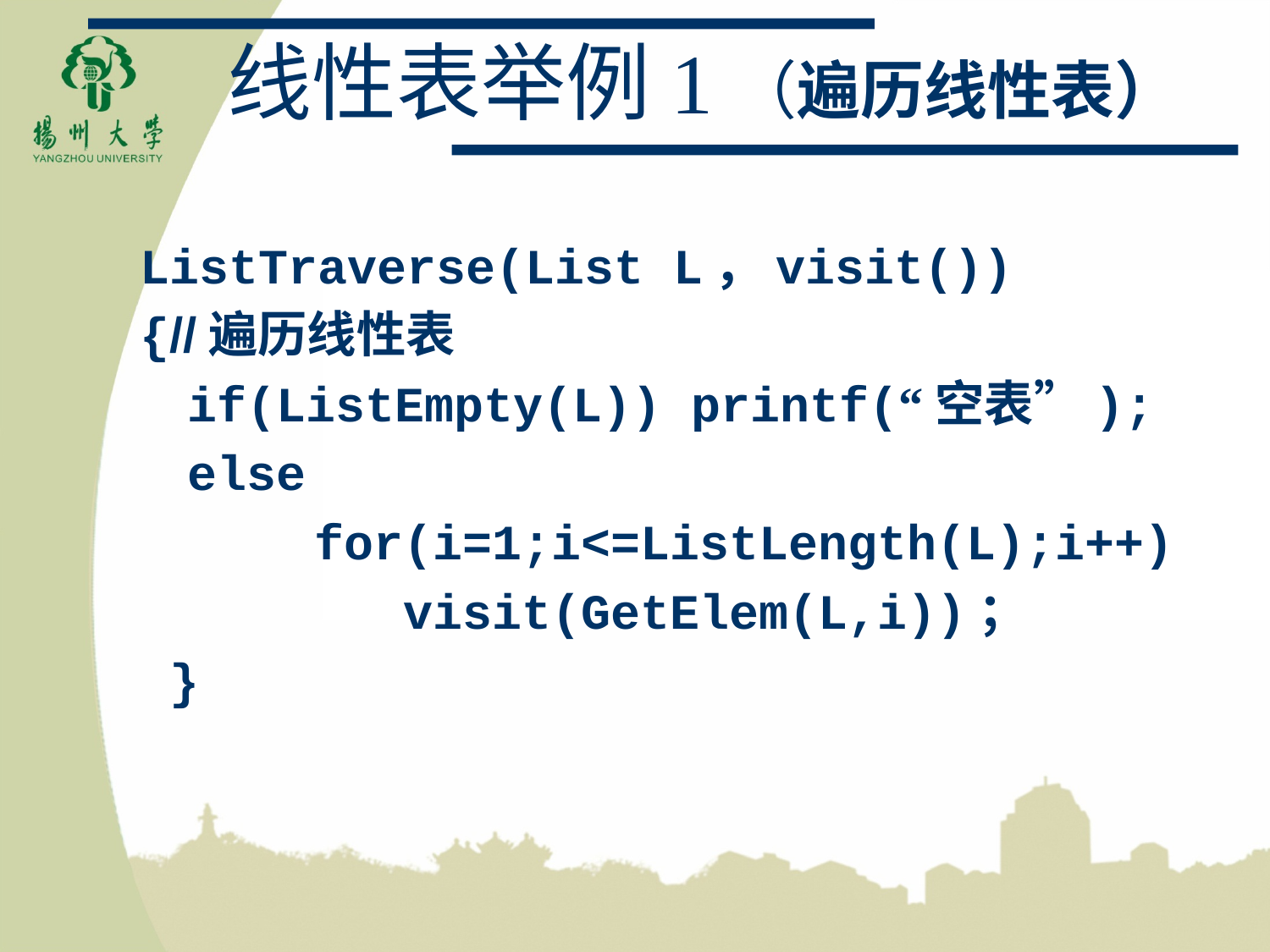

# 线性表举例1（遍历线性表）

ListTraverse(List L，visit())
{//遍历线性表
	if(ListEmpty(L)) printf(“空表”);
	else
	  	for(i=1;i<=ListLength(L);i++)
		   visit(GetElem(L,i))；
 }